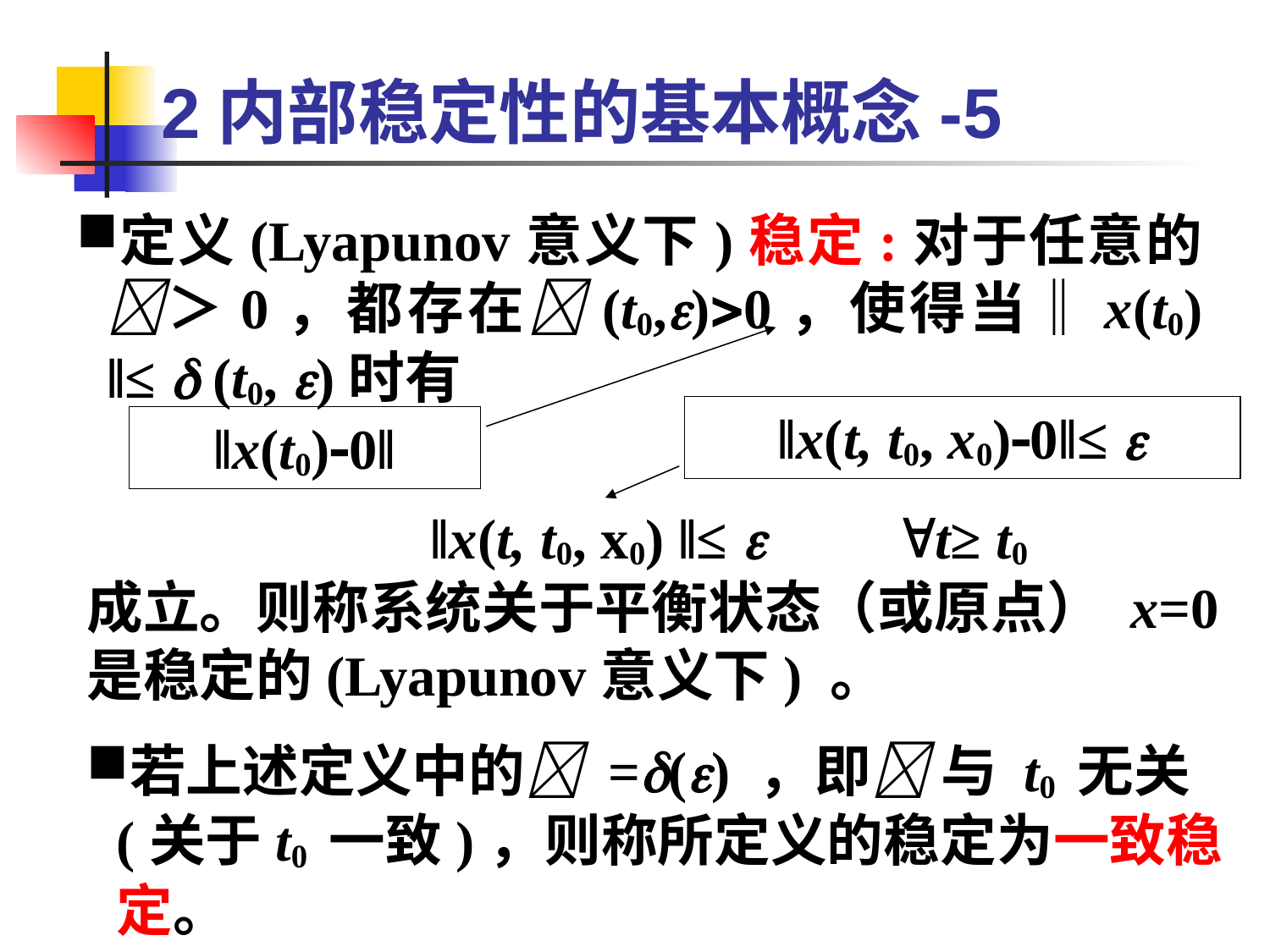

# 2内部稳定性的基本概念-5

定义(Lyapunov意义下)稳定:对于任意的ε＞0，都存在δ(t0,ε)>0，使得当‖x(t0) ‖≤ δ (t0, ε)时有

‖x(t0)−0‖
‖x(t, t0, x0)−0‖≤ ε

成立。则称系统关于平衡状态（或原点） x=0 是稳定的(Lyapunov意义下) 。
若上述定义中的δ =δ(ε) ，即δ 与 t0 无关(关于t0 一致)，则称所定义的稳定为一致稳定。
 ‖x(t, t0, x0) ‖≤ ε         ∀t≥ t0